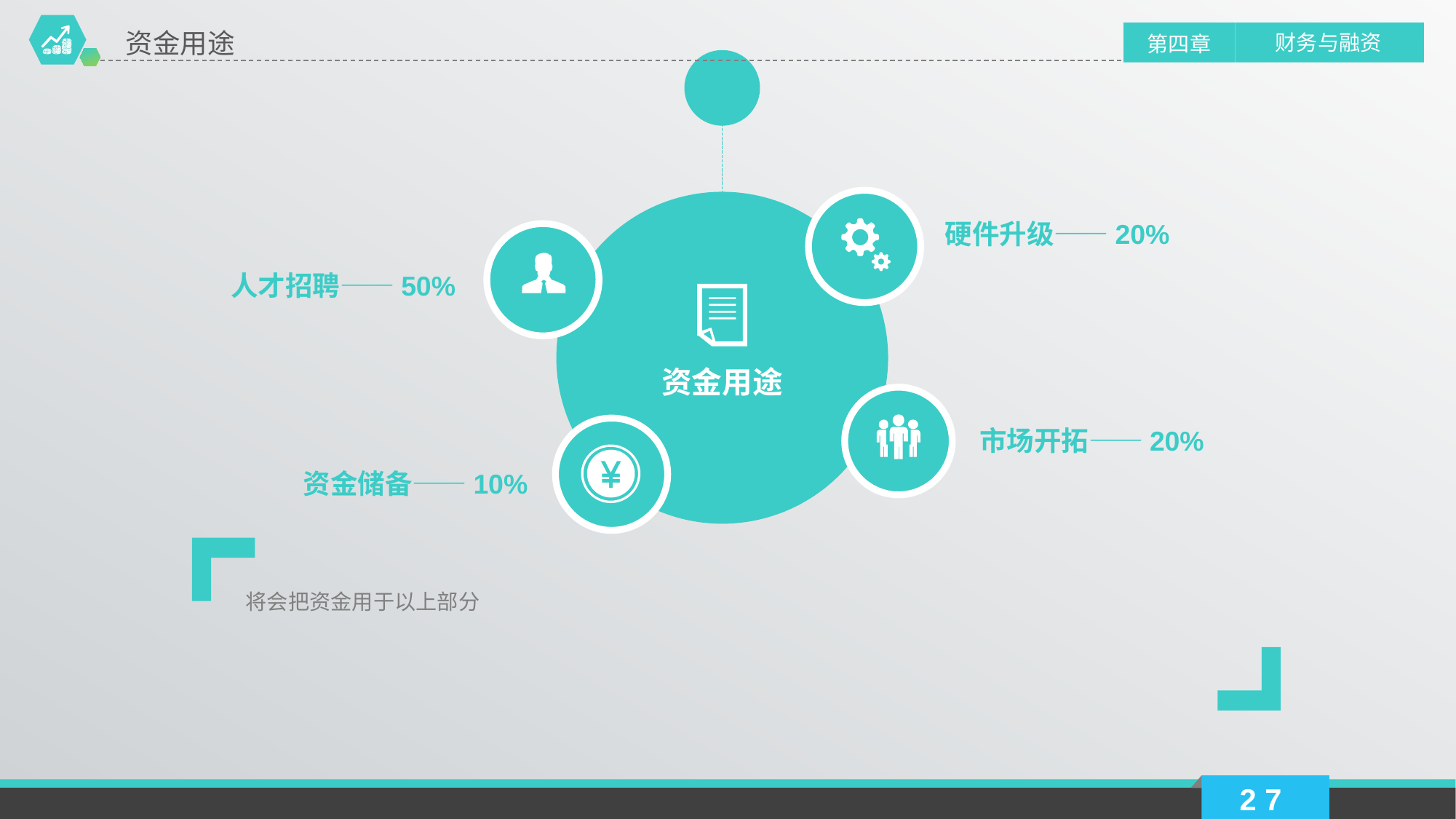

资金用途

财务与融资
第四章

资金用途
硬件升级——20%

人才招聘——50%

市场开拓——20%
资金储备——10%

将会把资金用于以上部分

2 7

延时符